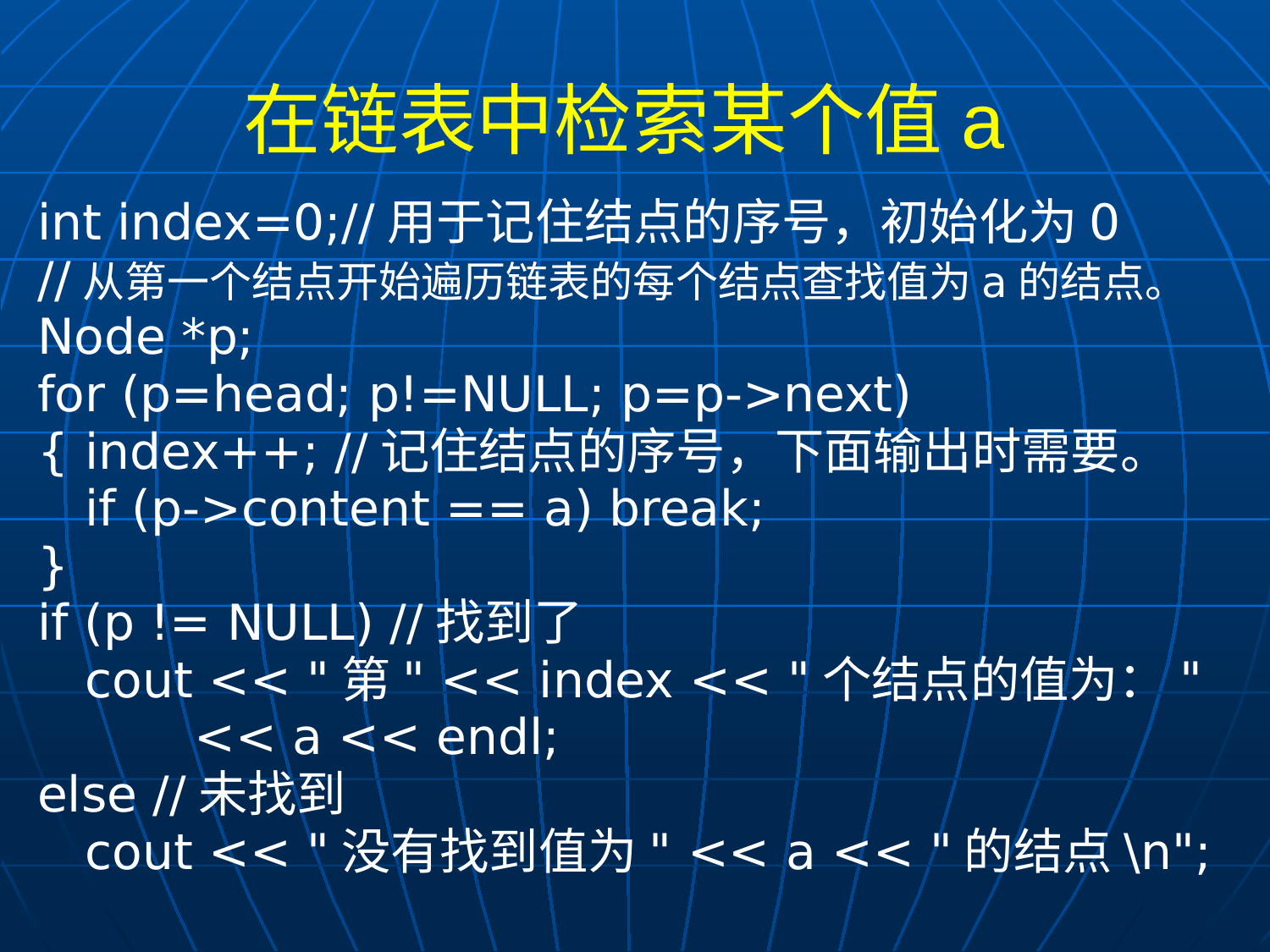

# 在链表中检索某个值a
int index=0;//用于记住结点的序号，初始化为0
//从第一个结点开始遍历链表的每个结点查找值为a的结点。
Node *p;
for (p=head; p!=NULL; p=p->next)
{	index++; //记住结点的序号，下面输出时需要。
	if (p->content == a) break;
}
if (p != NULL) //找到了
	cout << "第" << index << "个结点的值为："
          << a << endl;
else //未找到
	cout << "没有找到值为" << a << "的结点\n";